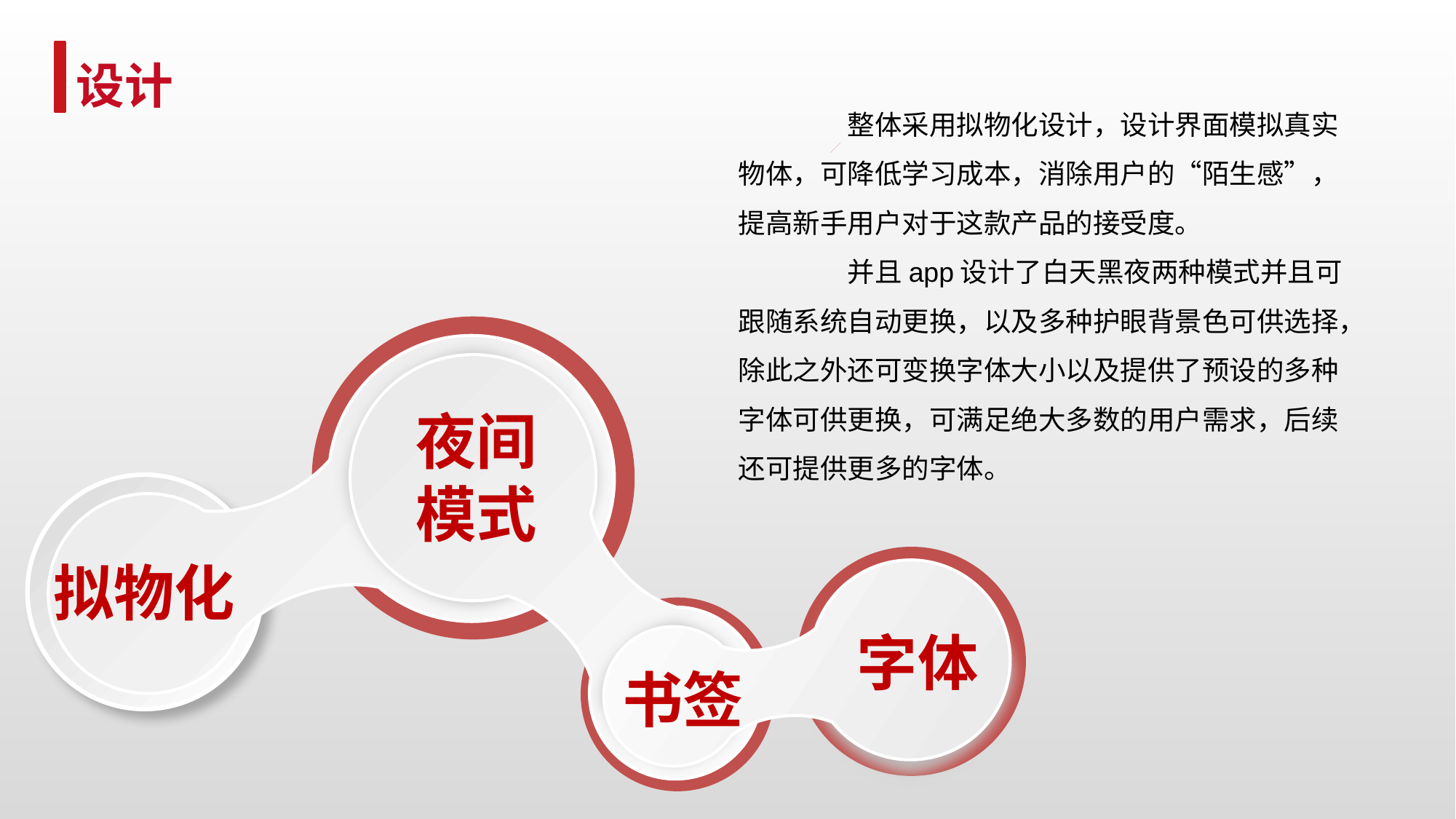

设计
	整体采用拟物化设计，设计界面模拟真实物体，可降低学习成本，消除用户的“陌生感”，提高新手用户对于这款产品的接受度。
	并且app设计了白天黑夜两种模式并且可跟随系统自动更换，以及多种护眼背景色可供选择，除此之外还可变换字体大小以及提供了预设的多种字体可供更换，可满足绝大多数的用户需求，后续还可提供更多的字体。

夜间模式

拟物化

 字体
 书签